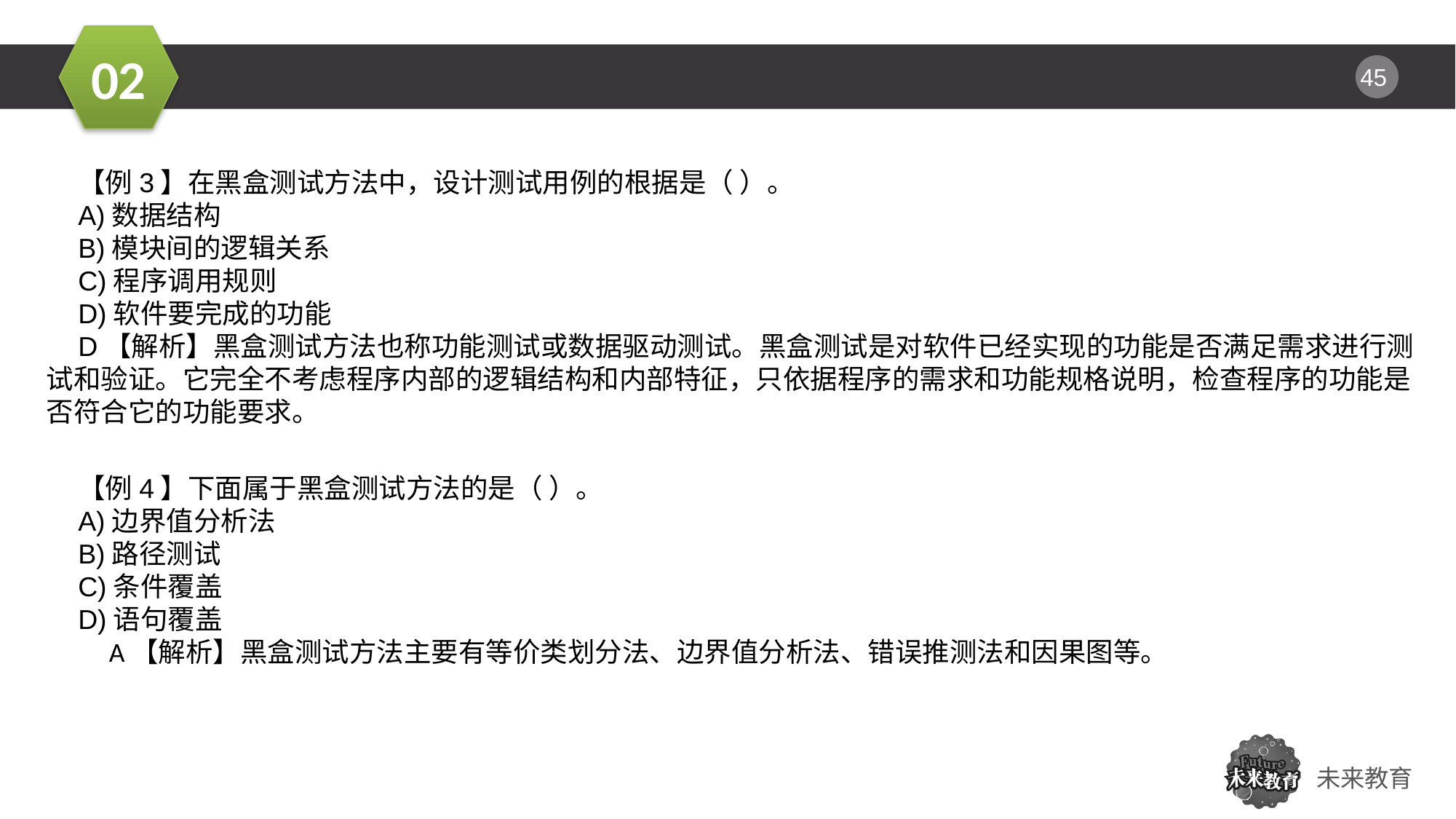

【例3】在黑盒测试方法中，设计测试用例的根据是（ ）。
A)数据结构
B)模块间的逻辑关系
C)程序调用规则
D)软件要完成的功能
D【解析】黑盒测试方法也称功能测试或数据驱动测试。黑盒测试是对软件已经实现的功能是否满足需求进行测试和验证。它完全不考虑程序内部的逻辑结构和内部特征，只依据程序的需求和功能规格说明，检查程序的功能是否符合它的功能要求。

【例4】下面属于黑盒测试方法的是（ ）。
A)边界值分析法
B)路径测试
C)条件覆盖
D)语句覆盖
     A【解析】黑盒测试方法主要有等价类划分法、边界值分析法、错误推测法和因果图等。